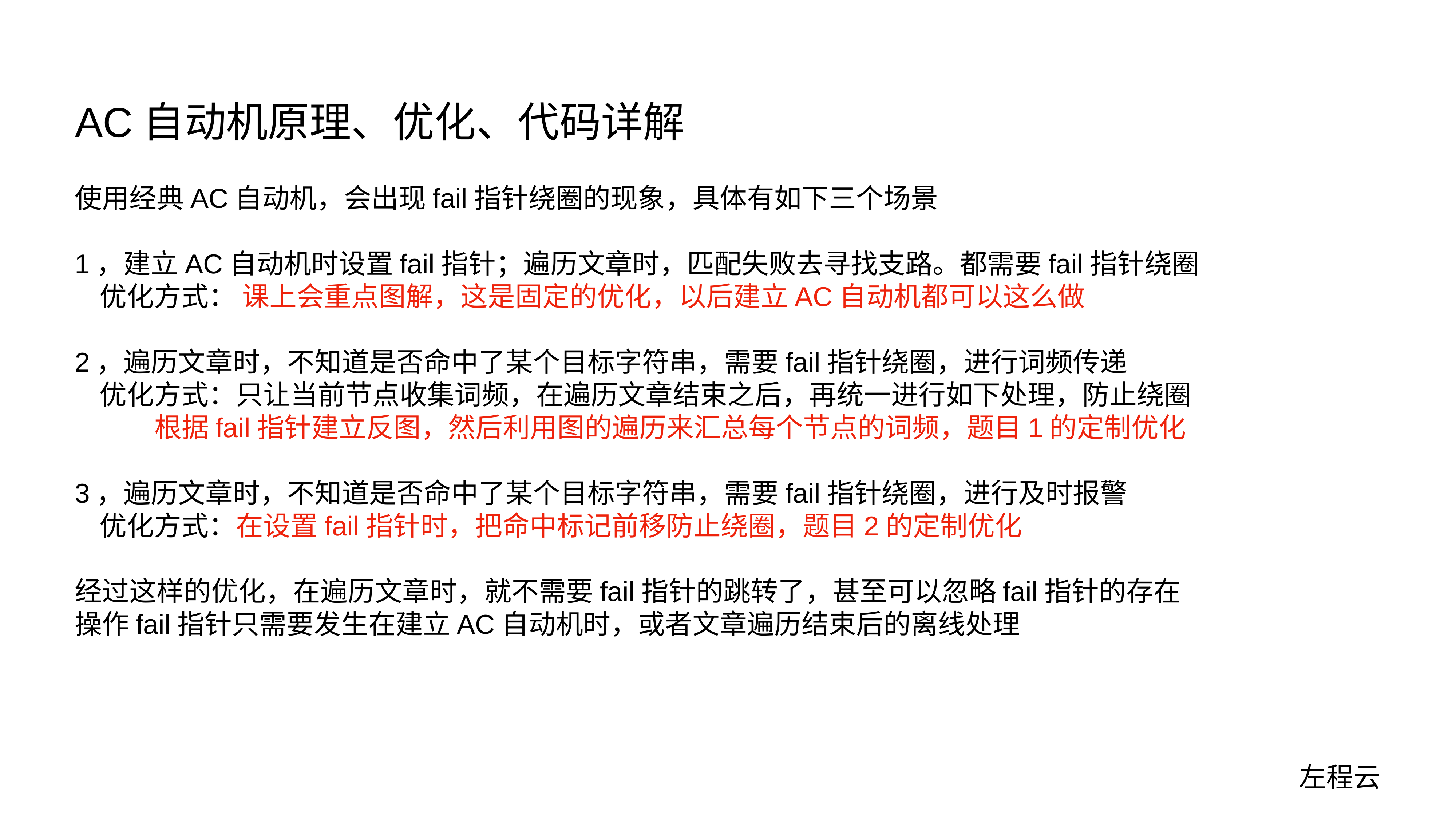

# AC自动机原理、优化、代码详解
使用经典AC自动机，会出现fail指针绕圈的现象，具体有如下三个场景

1，建立AC自动机时设置fail指针；遍历文章时，匹配失败去寻找支路。都需要fail指针绕圈
   优化方式： 课上会重点图解，这是固定的优化，以后建立AC自动机都可以这么做

2，遍历文章时，不知道是否命中了某个目标字符串，需要fail指针绕圈，进行词频传递
   优化方式：只让当前节点收集词频，在遍历文章结束之后，再统一进行如下处理，防止绕圈
            根据fail指针建立反图，然后利用图的遍历来汇总每个节点的词频，题目1的定制优化

3，遍历文章时，不知道是否命中了某个目标字符串，需要fail指针绕圈，进行及时报警
   优化方式：在设置fail指针时，把命中标记前移防止绕圈，题目2的定制优化

经过这样的优化，在遍历文章时，就不需要fail指针的跳转了，甚至可以忽略fail指针的存在
操作fail指针只需要发生在建立AC自动机时，或者文章遍历结束后的离线处理
左程云